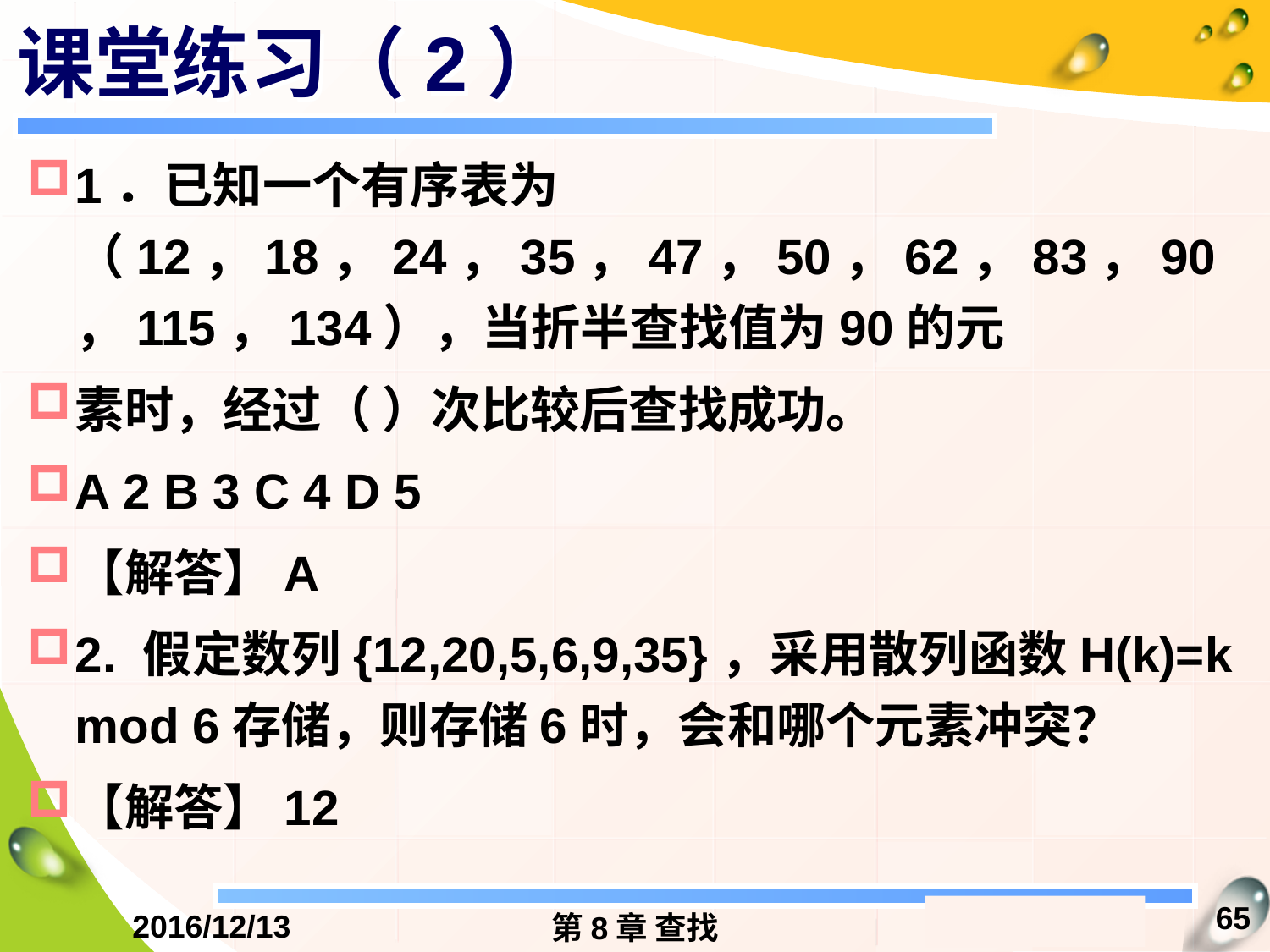

# 课堂练习（2）
1．已知一个有序表为（12，18，24，35，47，50，62，83，90，115，134），当折半查找值为90的元
素时，经过（ ）次比较后查找成功。
A 2 B 3 C 4 D 5
【解答】A
2. 假定数列{12,20,5,6,9,35}，采用散列函数H(k)=k mod 6存储，则存储6时，会和哪个元素冲突？
【解答】12
65
2016/12/13
第8章 查找